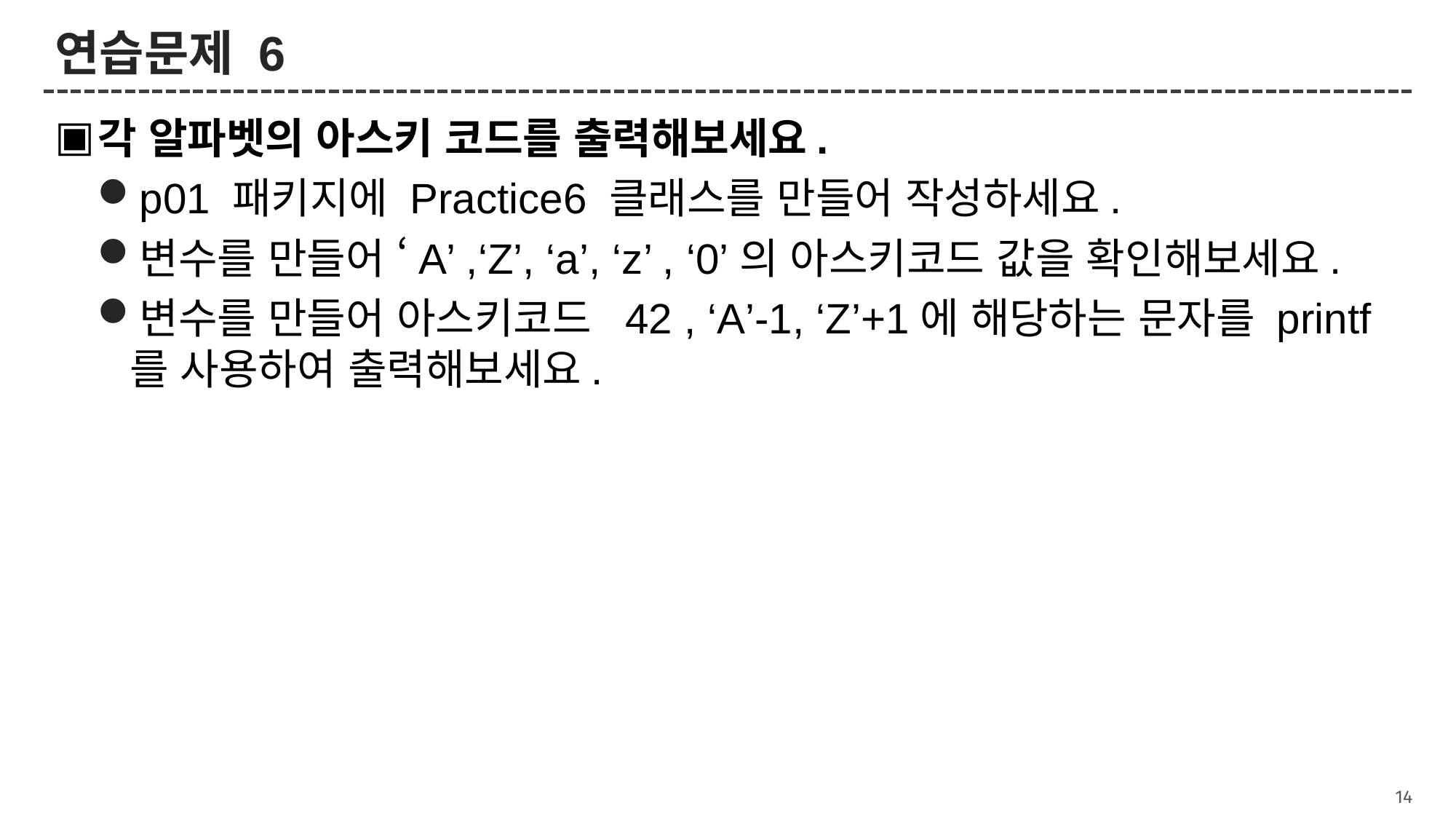

# 연습문제 6
각 알파벳의 아스키 코드를 출력해보세요.
p01 패키지에 Practice6 클래스를 만들어 작성하세요.
변수를 만들어 ‘A’ ,‘Z’, ‘a’, ‘z’ , ‘0’의 아스키코드 값을 확인해보세요.
변수를 만들어 아스키코드  42 , ‘A’-1, ‘Z’+1에 해당하는 문자를 printf를 사용하여 출력해보세요.